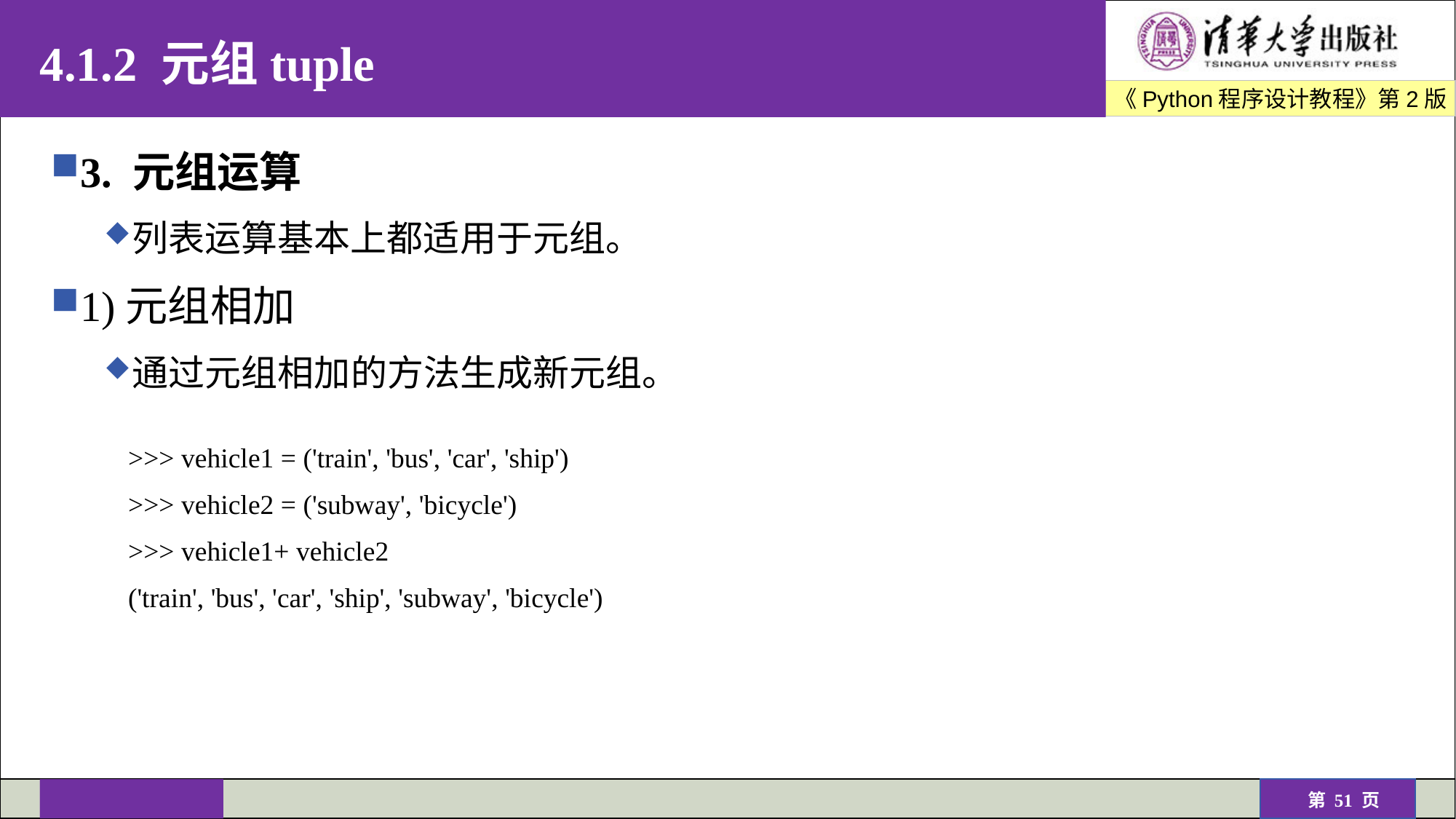

# 4.1.2 元组tuple
3. 元组运算
列表运算基本上都适用于元组。
1)元组相加
通过元组相加的方法生成新元组。
>>> vehicle1 = ('train', 'bus', 'car', 'ship')
>>> vehicle2 = ('subway', 'bicycle')
>>> vehicle1+ vehicle2
('train', 'bus', 'car', 'ship', 'subway', 'bicycle')